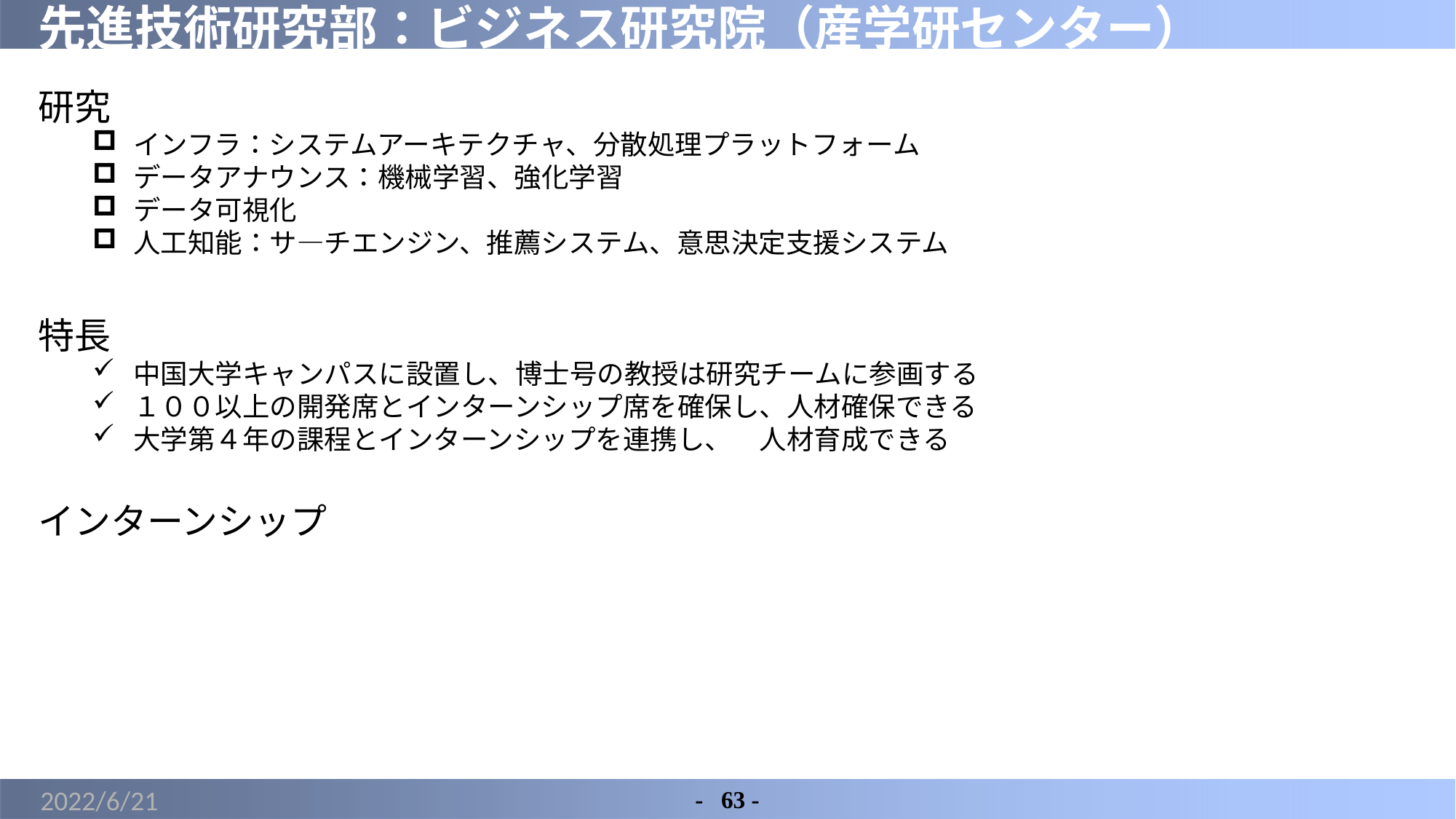

# 先進技術研究部：ビジネス研究院（産学研センター）
研究
インフラ：システムアーキテクチャ、分散処理プラットフォーム
データアナウンス：機械学習、強化学習
データ可視化
人工知能：サ—チエンジン、推薦システム、意思決定支援システム

特長
中国大学キャンパスに設置し、博士号の教授は研究チームに参画する
１００以上の開発席とインターンシップ席を確保し、人材確保できる
大学第４年の課程とインターンシップを連携し、　人材育成できる

インターンシップ

2022/6/21
-	63 -